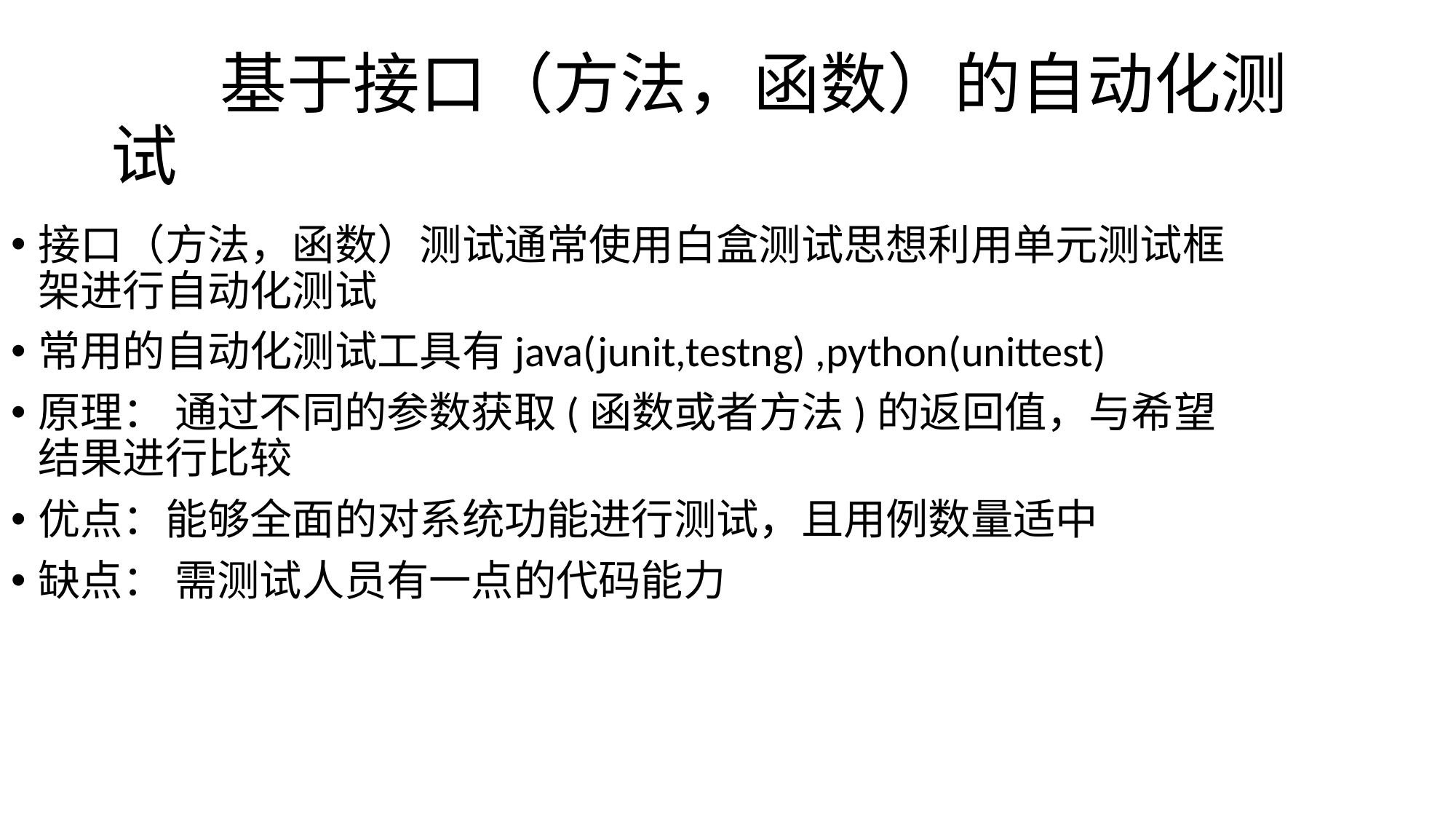

# 基于接口（方法，函数）的自动化测试
接口（方法，函数）测试通常使用白盒测试思想利用单元测试框架进行自动化测试
常用的自动化测试工具有java(junit,testng) ,python(unittest)
原理： 通过不同的参数获取(函数或者方法)的返回值，与希望结果进行比较
优点：能够全面的对系统功能进行测试，且用例数量适中
缺点： 需测试人员有一点的代码能力